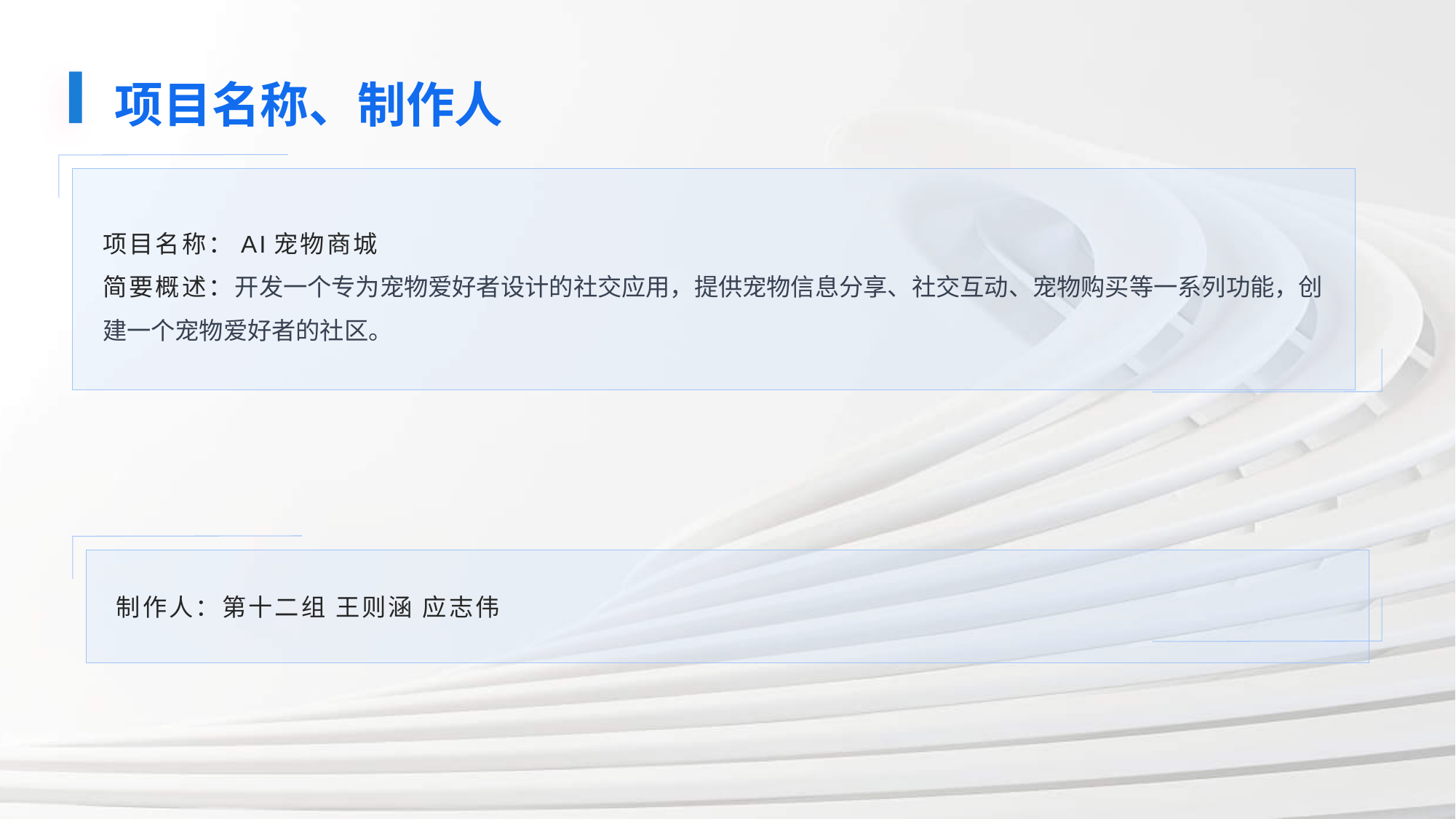

项目名称、制作人

项目名称：AI宠物商城
简要概述：开发一个专为宠物爱好者设计的社交应用，提供宠物信息分享、社交互动、宠物购买等一系列功能，创建一个宠物爱好者的社区。

制作人：第十二组 王则涵 应志伟